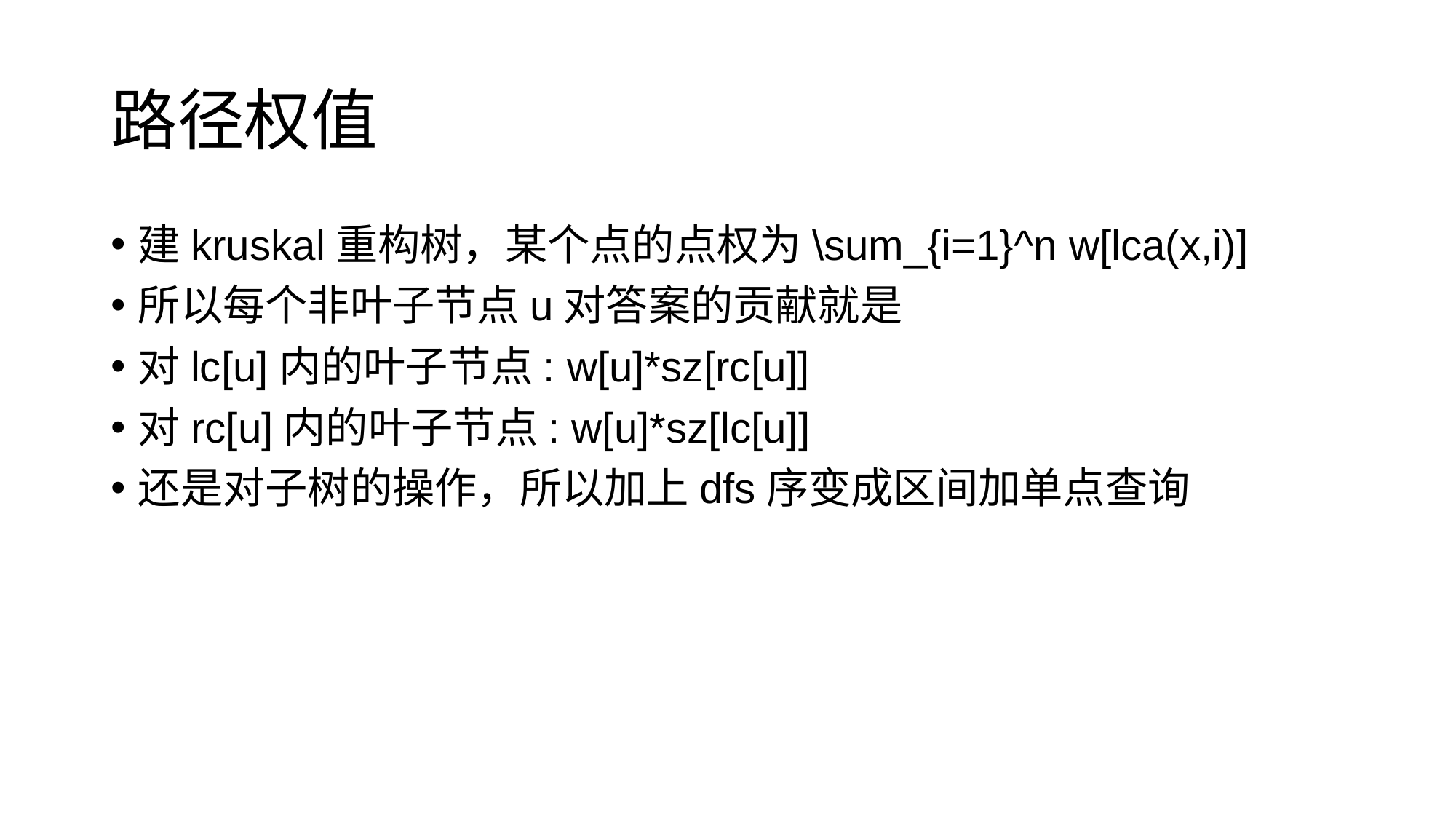

# 路径权值
建kruskal重构树，某个点的点权为\sum_{i=1}^n w[lca(x,i)]
所以每个非叶子节点u对答案的贡献就是
对lc[u]内的叶子节点: w[u]*sz[rc[u]]
对rc[u]内的叶子节点: w[u]*sz[lc[u]]
还是对子树的操作，所以加上dfs序变成区间加单点查询